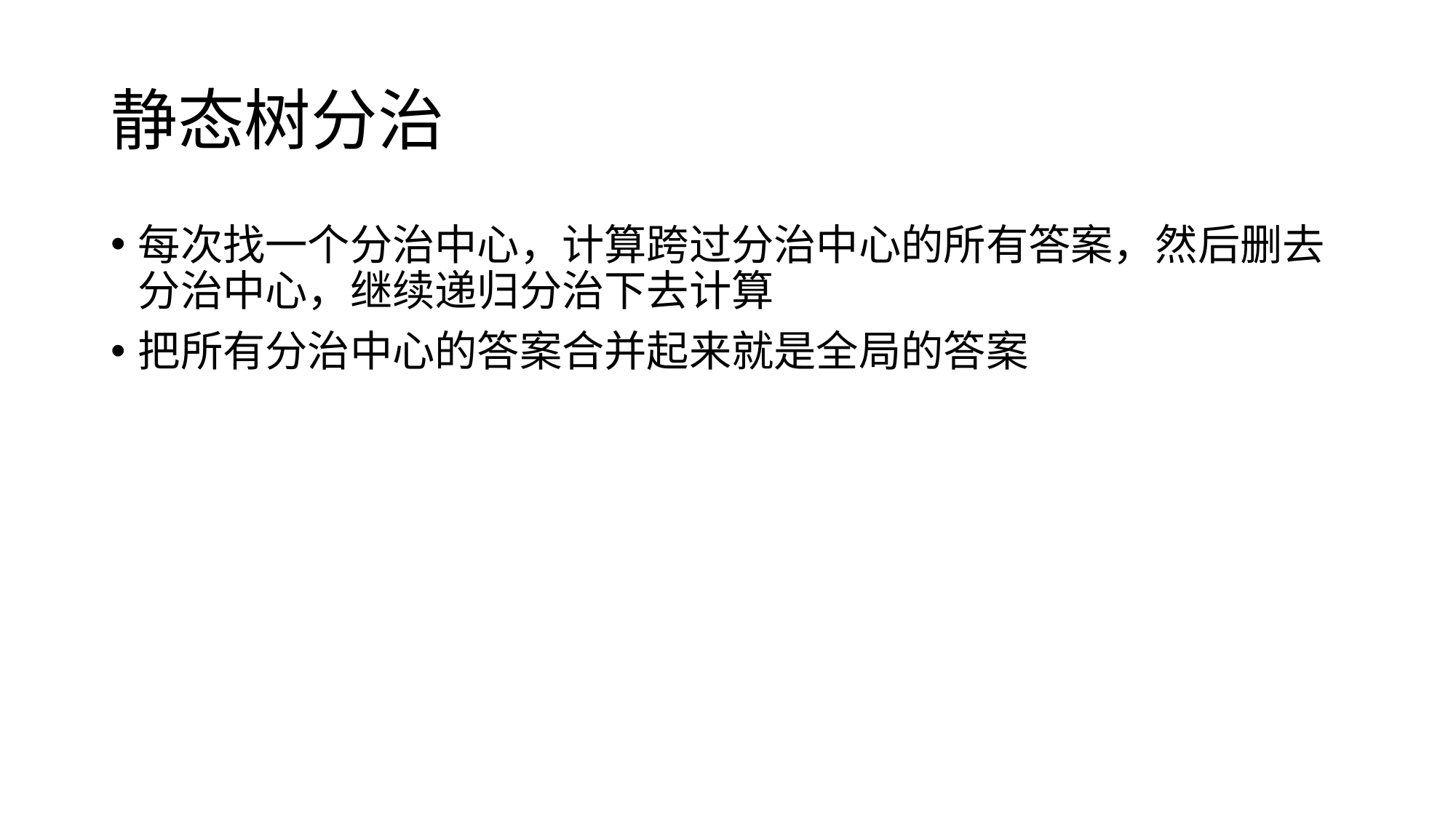

# 静态树分治
每次找一个分治中心，计算跨过分治中心的所有答案，然后删去分治中心，继续递归分治下去计算
把所有分治中心的答案合并起来就是全局的答案